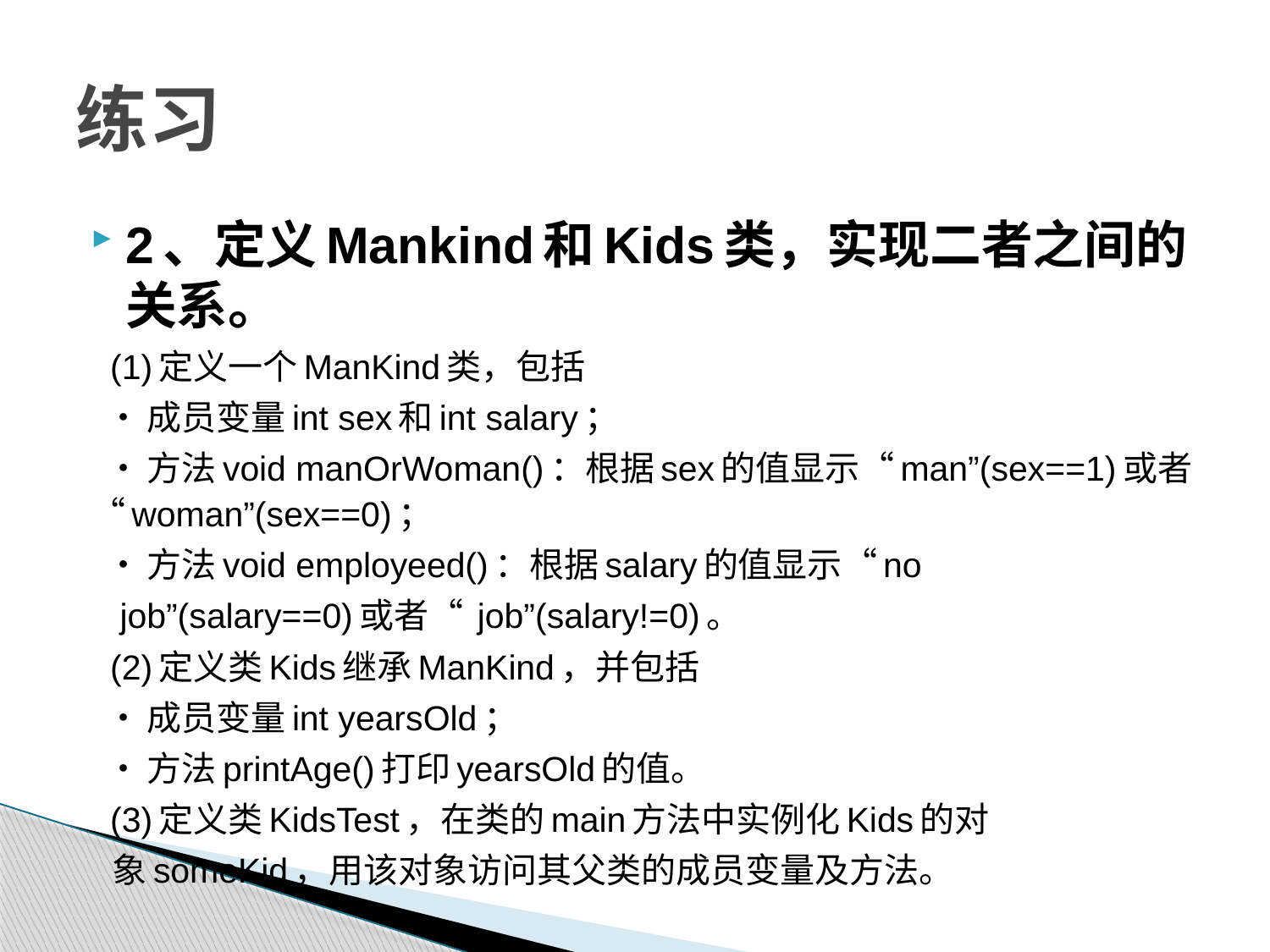

# 练习
2、定义Mankind和Kids类，实现二者之间的关系。
  (1)定义一个ManKind类，包括
  •成员变量int sex和int salary；
  •方法void manOrWoman()：根据sex的值显示“man”(sex==1)或者“woman”(sex==0)；
  •方法void employeed()：根据salary的值显示“no
   job”(salary==0)或者“ job”(salary!=0)。
  (2)定义类Kids继承ManKind，并包括
  •成员变量int yearsOld；
  •方法printAge()打印yearsOld的值。
  (3)定义类KidsTest，在类的main方法中实例化Kids的对
  象someKid，用该对象访问其父类的成员变量及方法。